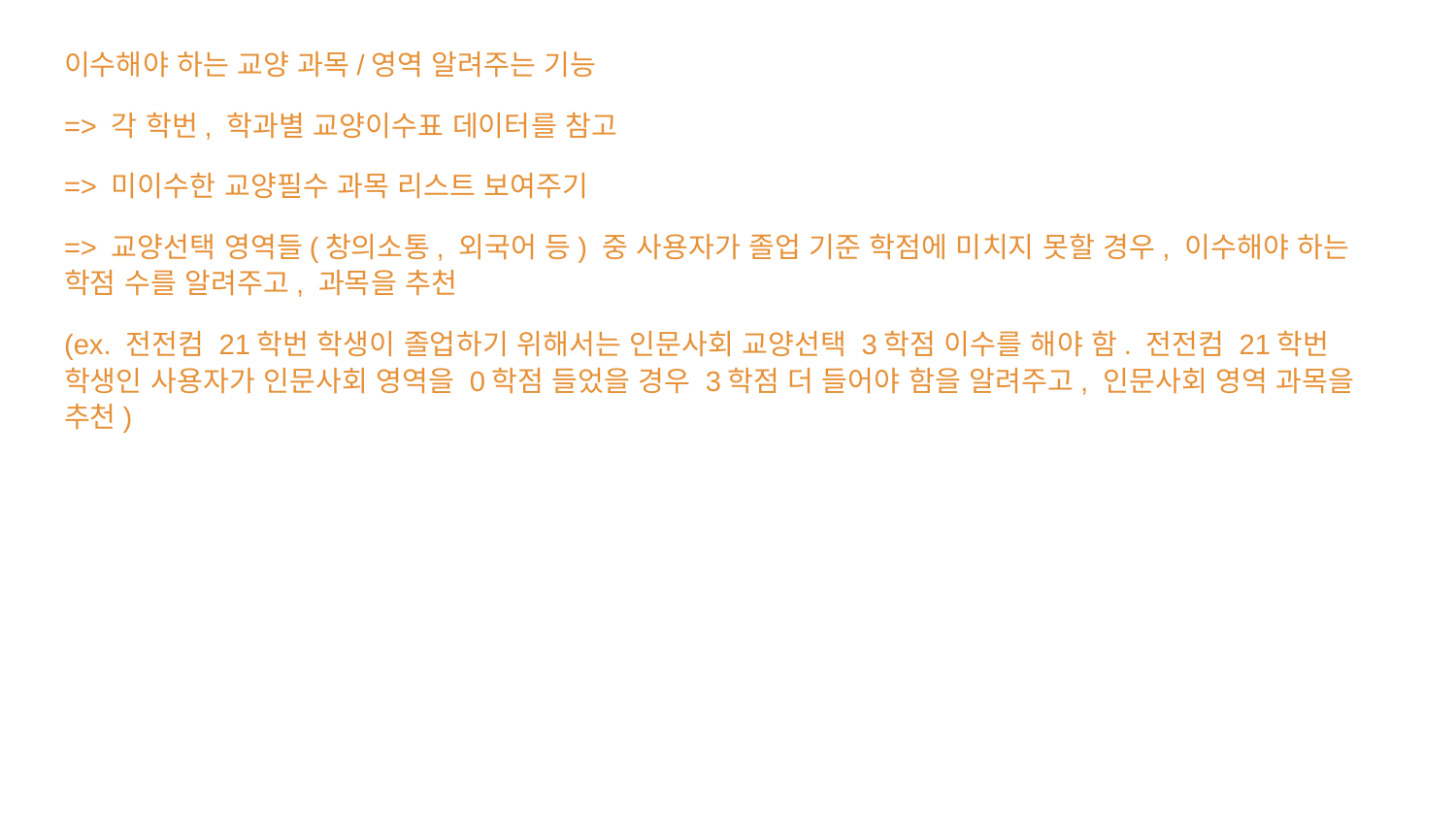

이수해야 하는 교양 과목/영역 알려주는 기능
=> 각 학번, 학과별 교양이수표 데이터를 참고
=> 미이수한 교양필수 과목 리스트 보여주기
=> 교양선택 영역들(창의소통, 외국어 등) 중 사용자가 졸업 기준 학점에 미치지 못할 경우, 이수해야 하는 학점 수를 알려주고, 과목을 추천
(ex. 전전컴 21학번 학생이 졸업하기 위해서는 인문사회 교양선택 3학점 이수를 해야 함. 전전컴 21학번 학생인 사용자가 인문사회 영역을 0학점 들었을 경우 3학점 더 들어야 함을 알려주고, 인문사회 영역 과목을 추천)